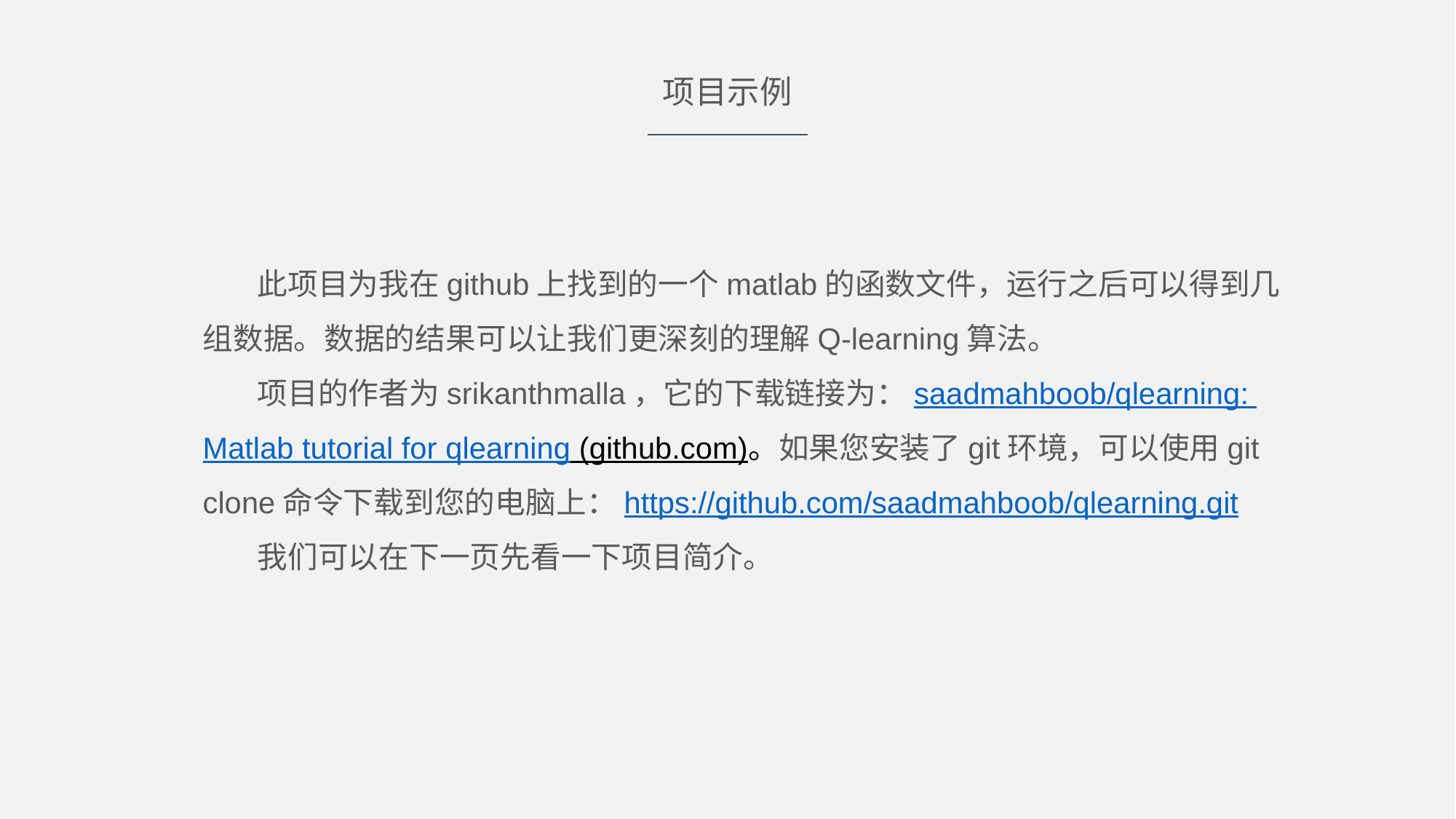

项目示例
此项目为我在github上找到的一个matlab的函数文件，运行之后可以得到几组数据。数据的结果可以让我们更深刻的理解Q-learning算法。
项目的作者为srikanthmalla，它的下载链接为：saadmahboob/qlearning: Matlab tutorial for qlearning (github.com)。如果您安装了git环境，可以使用git clone命令下载到您的电脑上：https://github.com/saadmahboob/qlearning.git
我们可以在下一页先看一下项目简介。